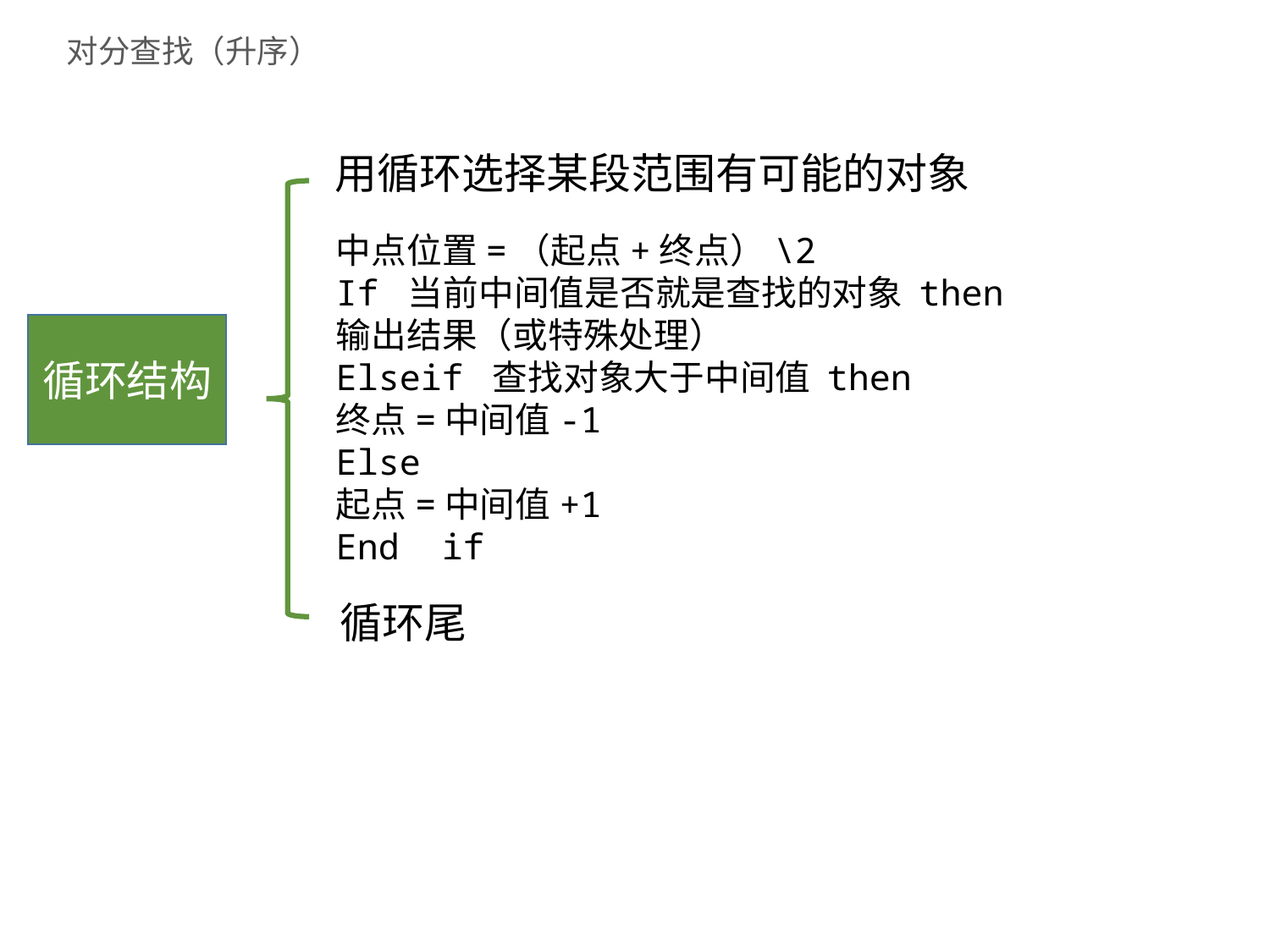

对分查找（升序）
PART 1
用循环选择某段范围有可能的对象

中点位置=（起点+终点）\2
If 当前中间值是否就是查找的对象 then
输出结果（或特殊处理）
Elseif 查找对象大于中间值 then
终点=中间值-1
Else
起点=中间值+1
End  if
循环结构
循环尾